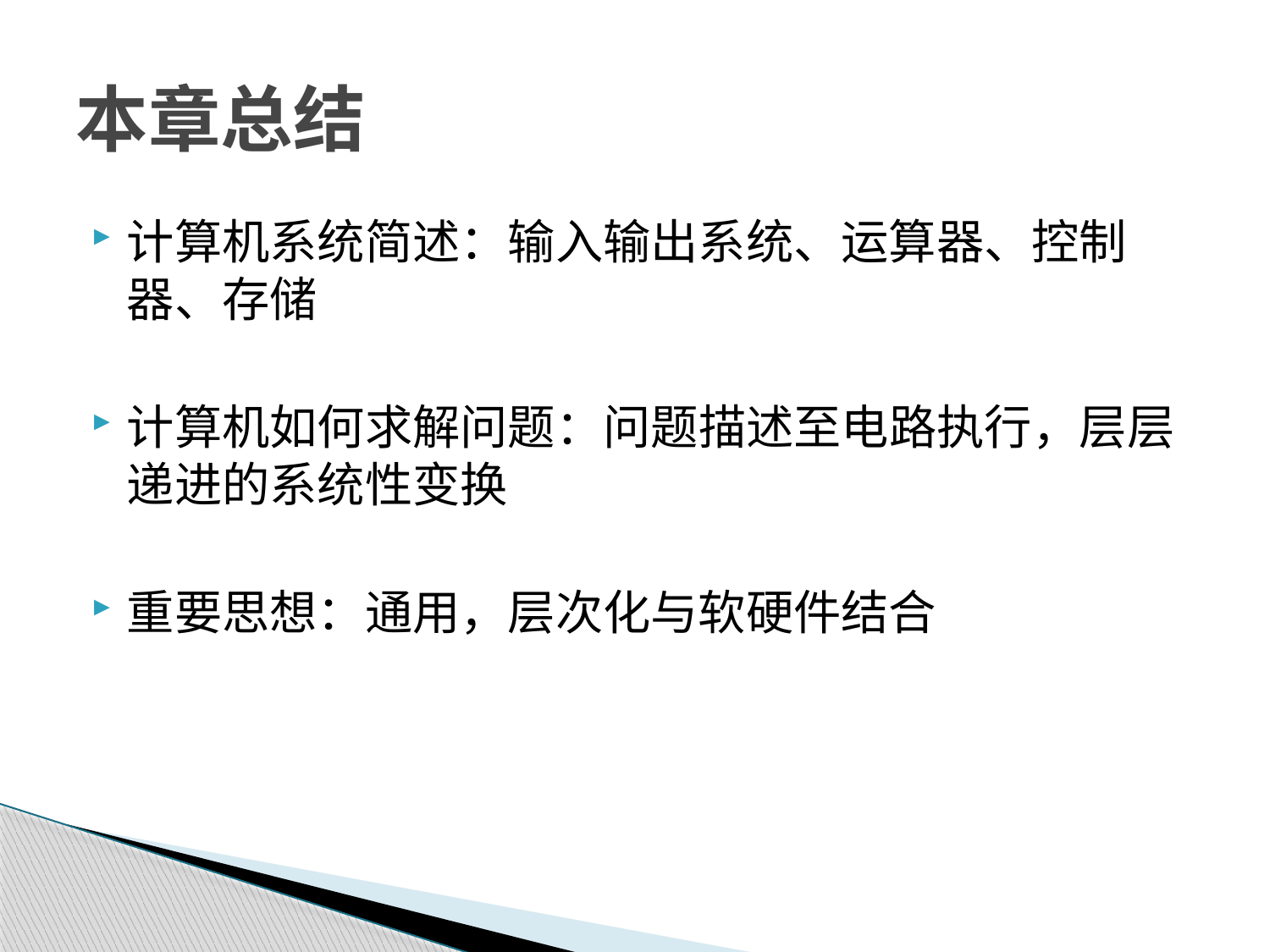

# 本章总结
计算机系统简述：输入输出系统、运算器、控制器、存储

计算机如何求解问题：问题描述至电路执行，层层递进的系统性变换

重要思想：通用，层次化与软硬件结合